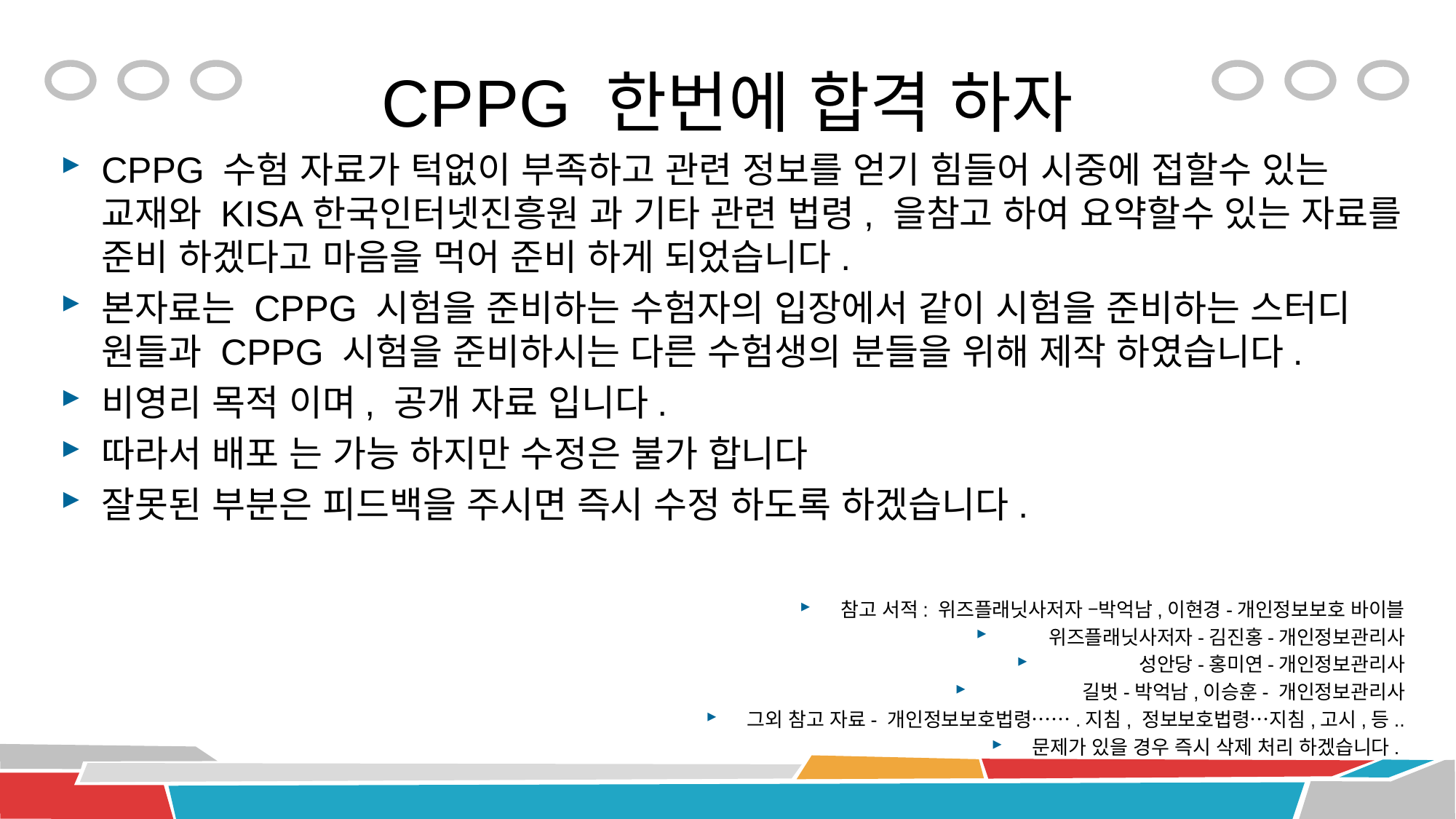

# CPPG 한번에 합격 하자
CPPG 수험 자료가 턱없이 부족하고 관련 정보를 얻기 힘들어 시중에 접할수 있는 교재와 KISA한국인터넷진흥원 과 기타 관련 법령, 을참고 하여 요약할수 있는 자료를 준비 하겠다고 마음을 먹어 준비 하게 되었습니다.
본자료는 CPPG 시험을 준비하는 수험자의 입장에서 같이 시험을 준비하는 스터디 원들과 CPPG 시험을 준비하시는 다른 수험생의 분들을 위해 제작 하였습니다.
비영리 목적 이며, 공개 자료 입니다.
따라서 배포 는 가능 하지만 수정은 불가 합니다
잘못된 부분은 피드백을 주시면 즉시 수정 하도록 하겠습니다.

참고 서적: 위즈플래닛사저자 –박억남,이현경-개인정보보호 바이블
     위즈플래닛사저자-김진홍-개인정보관리사
              성안당-홍미연-개인정보관리사
               길벗-박억남,이승훈- 개인정보관리사
그외 참고 자료- 개인정보보호법령…….지침, 정보보호법령…지침,고시,등..
문제가 있을 경우 즉시 삭제 처리 하겠습니다.